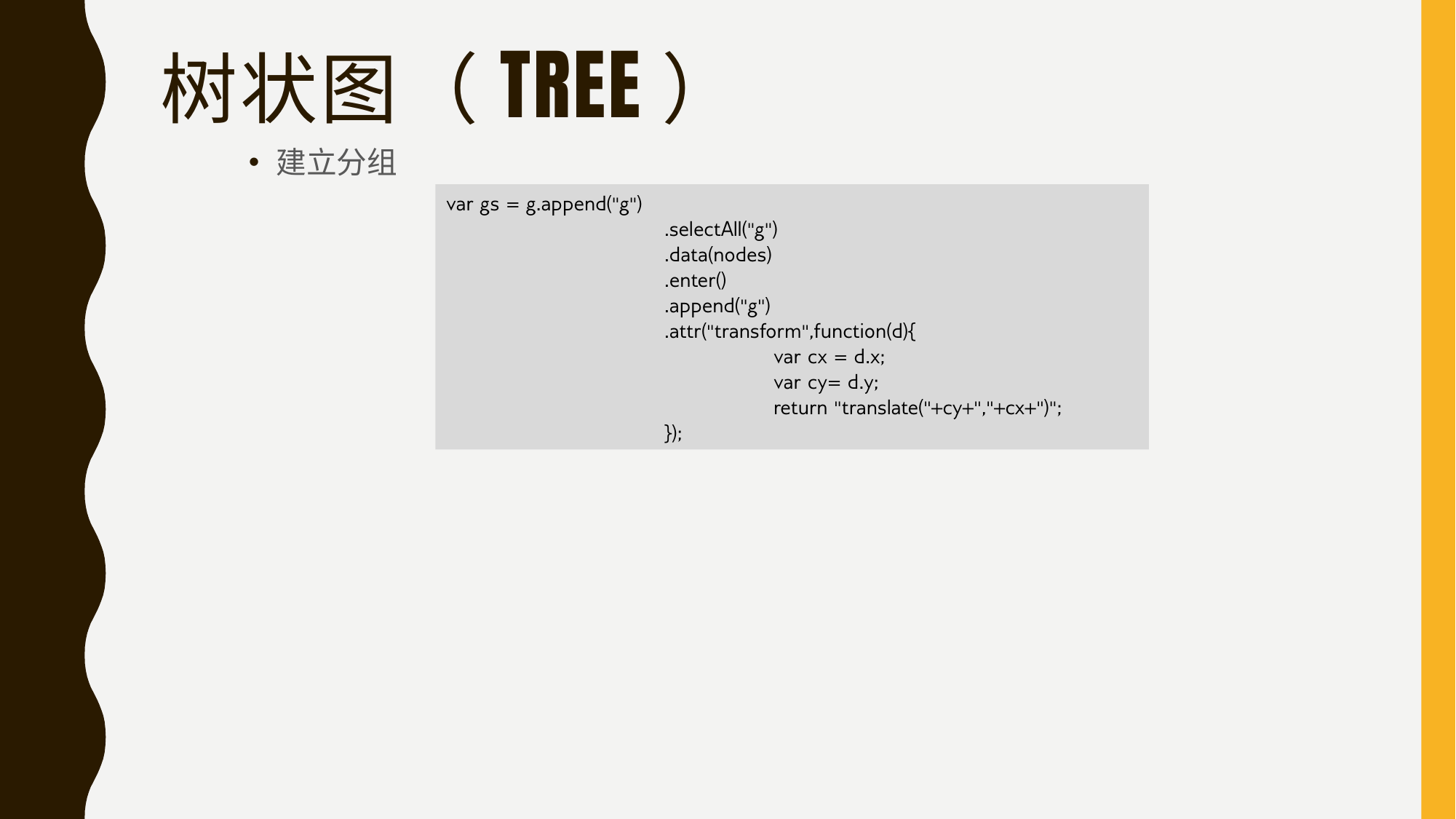

# 树状图（Tree）
建立分组

var gs = g.append("g")
    		.selectAll("g")
    		.data(nodes)
    		.enter()
    		.append("g")
    		.attr("transform",function(d){
    			var cx = d.x;
    			var cy= d.y;
    			return "translate("+cy+","+cx+")";
    		});